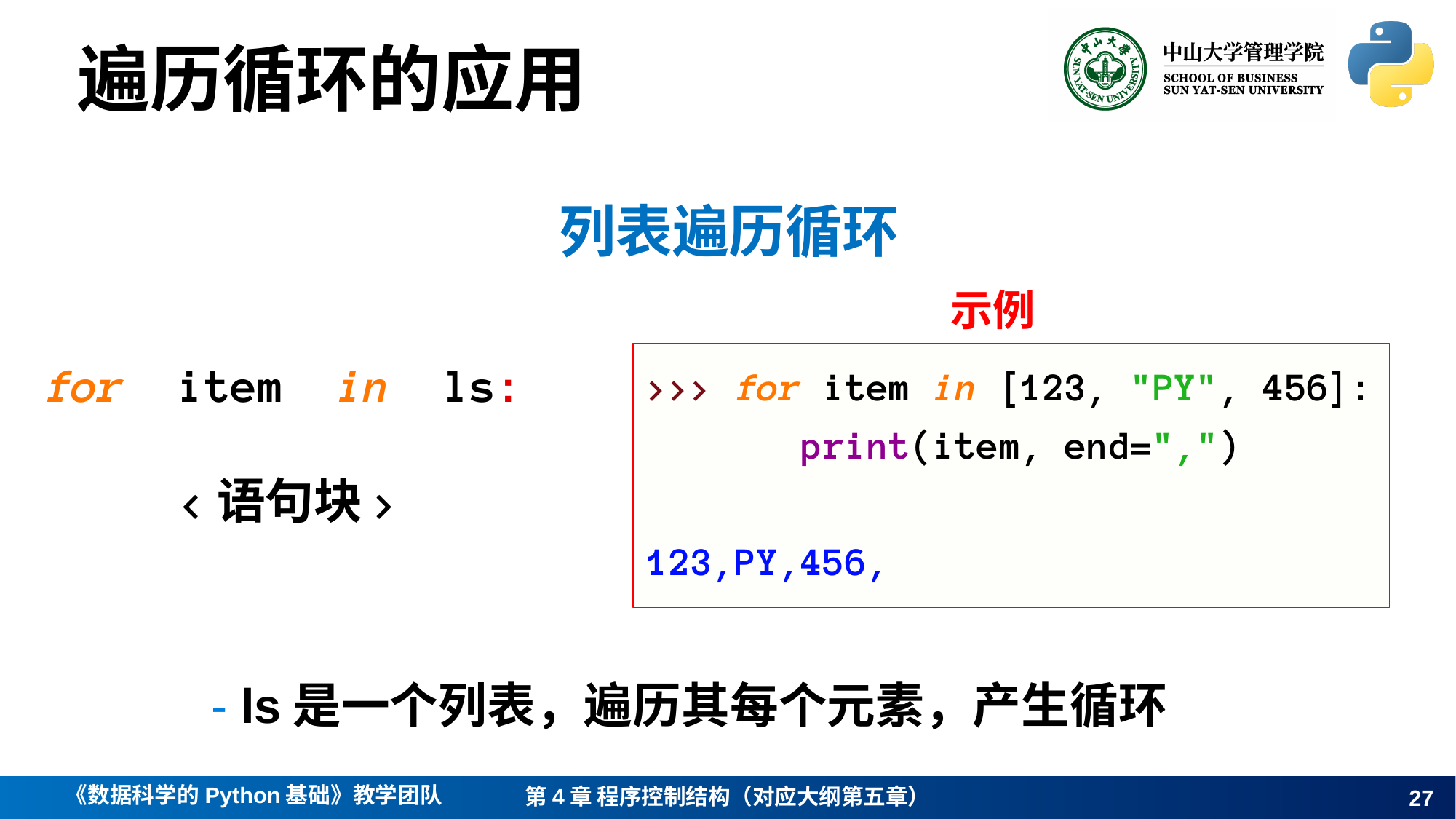

遍历循环的应用
列表遍历循环
示例
for  item  in  ls:
     <语句块>
>>> for item in [123, "PY", 456]:
       print(item, end=",")

123,PY,456,
- ls是一个列表，遍历其每个元素，产生循环
27